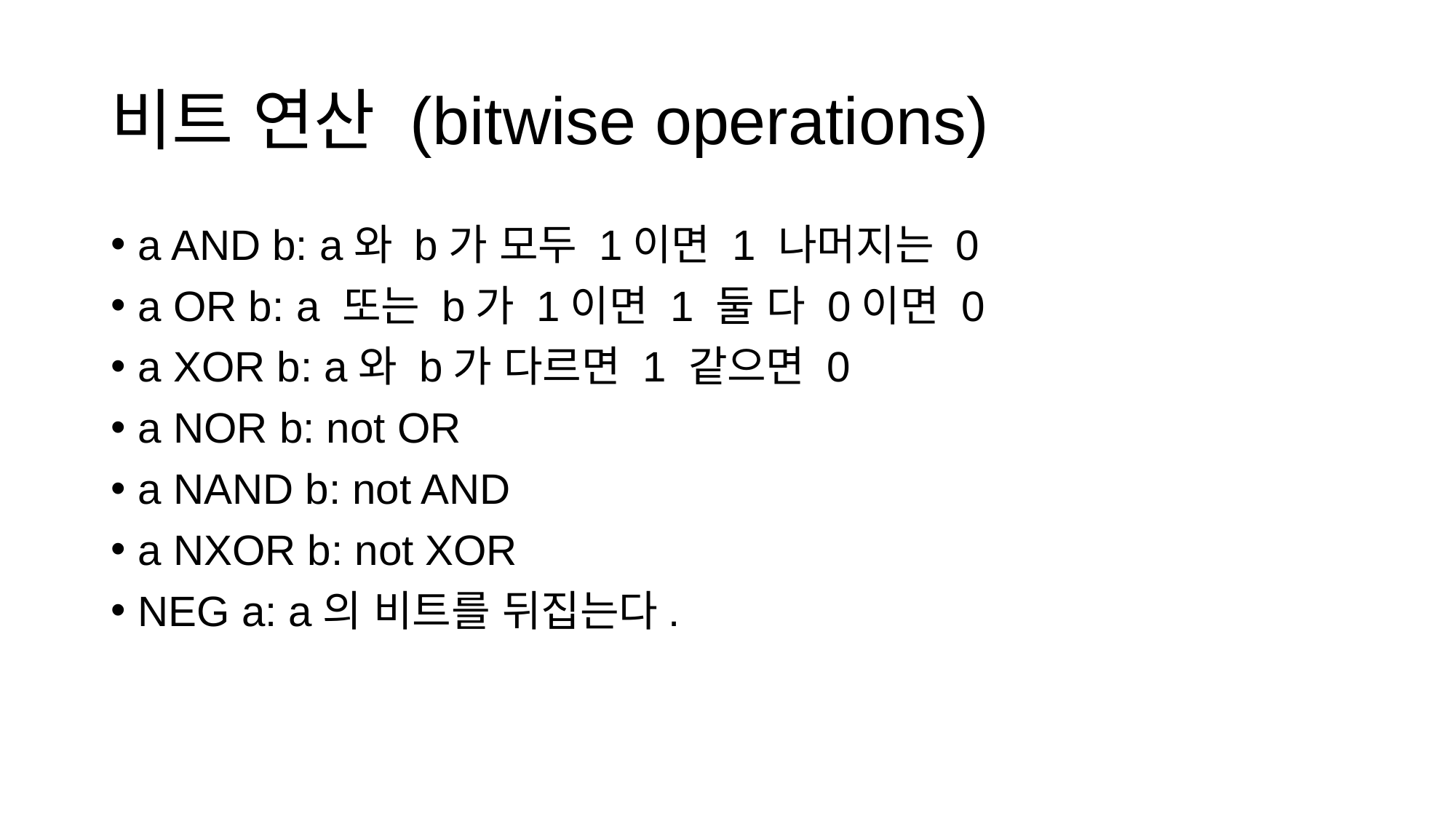

# 비트 연산 (bitwise operations)
a AND b: a와 b가 모두 1이면 1 나머지는 0
a OR b: a 또는 b가 1이면 1 둘 다 0이면 0
a XOR b: a와 b가 다르면 1 같으면 0
a NOR b: not OR
a NAND b: not AND
a NXOR b: not XOR
NEG a: a의 비트를 뒤집는다.